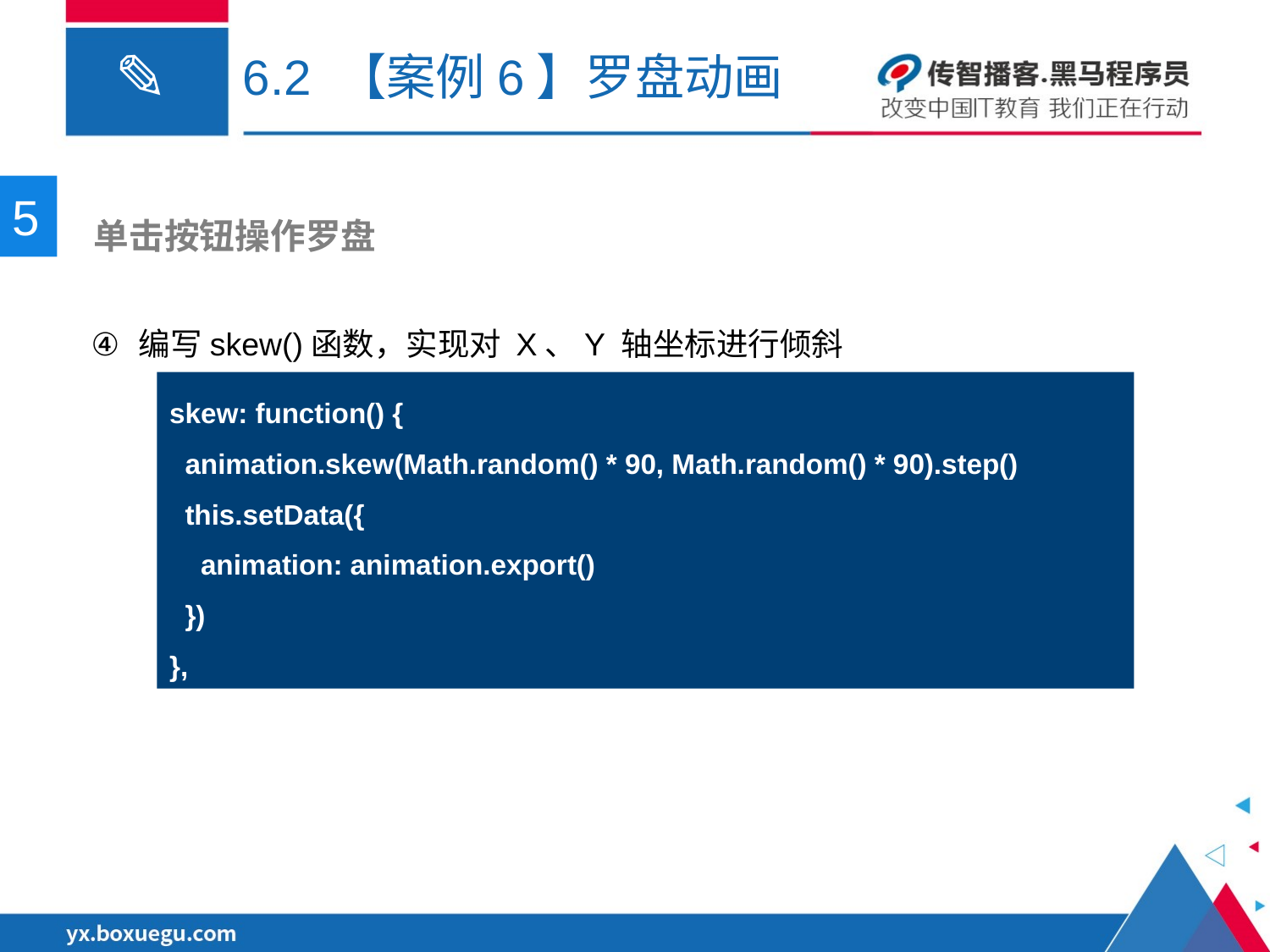

# 6.2 【案例6】罗盘动画

5
  单击按钮操作罗盘
编写skew()函数，实现对 X、Y 轴坐标进行倾斜
skew: function() {
  animation.skew(Math.random() * 90, Math.random() * 90).step()
  this.setData({
    animation: animation.export()
  })
},